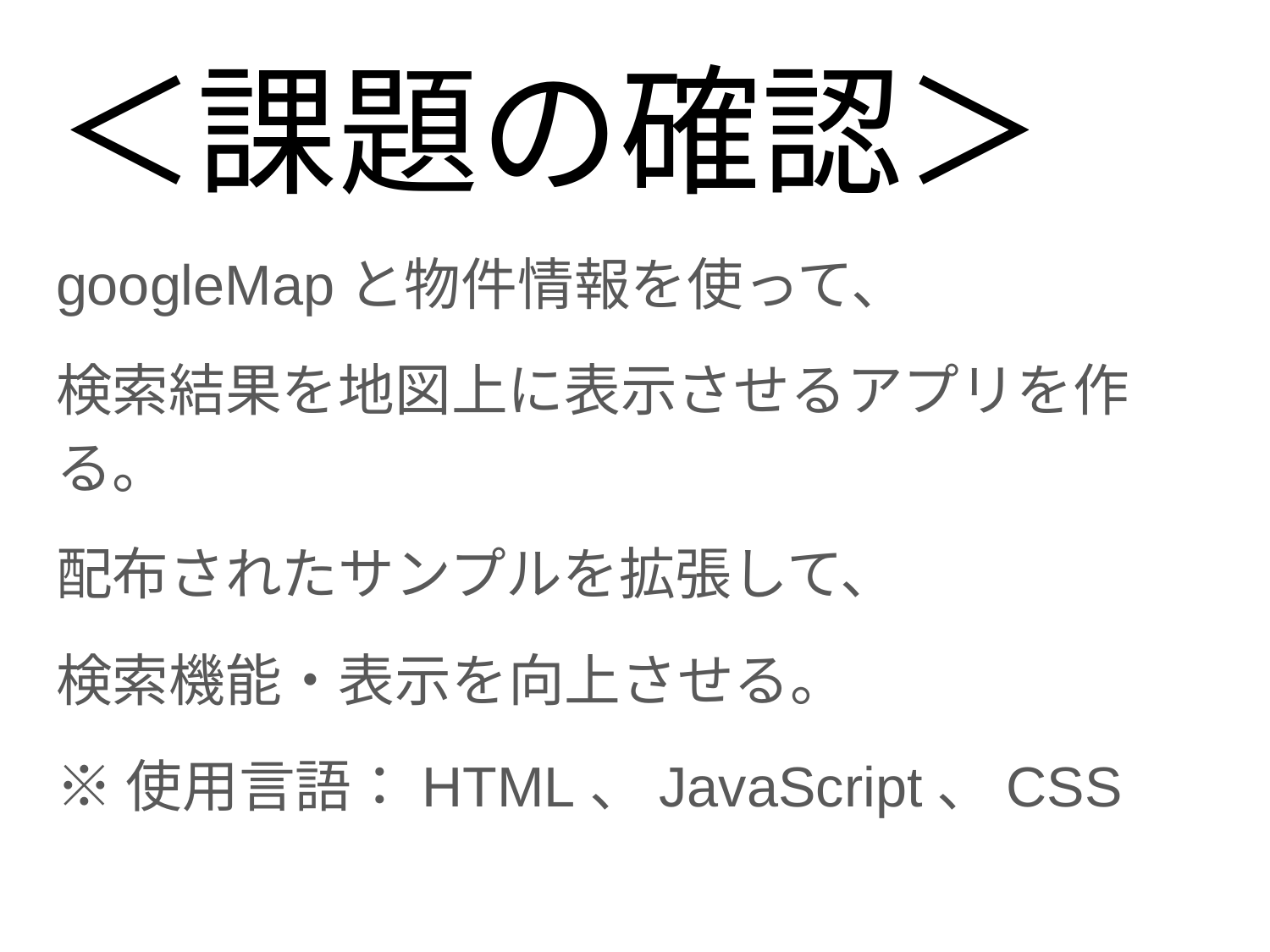

# ＜課題の確認＞
googleMapと物件情報を使って、
検索結果を地図上に表示させるアプリを作る。
配布されたサンプルを拡張して、
検索機能・表示を向上させる。
※使用言語：HTML、JavaScript、CSS